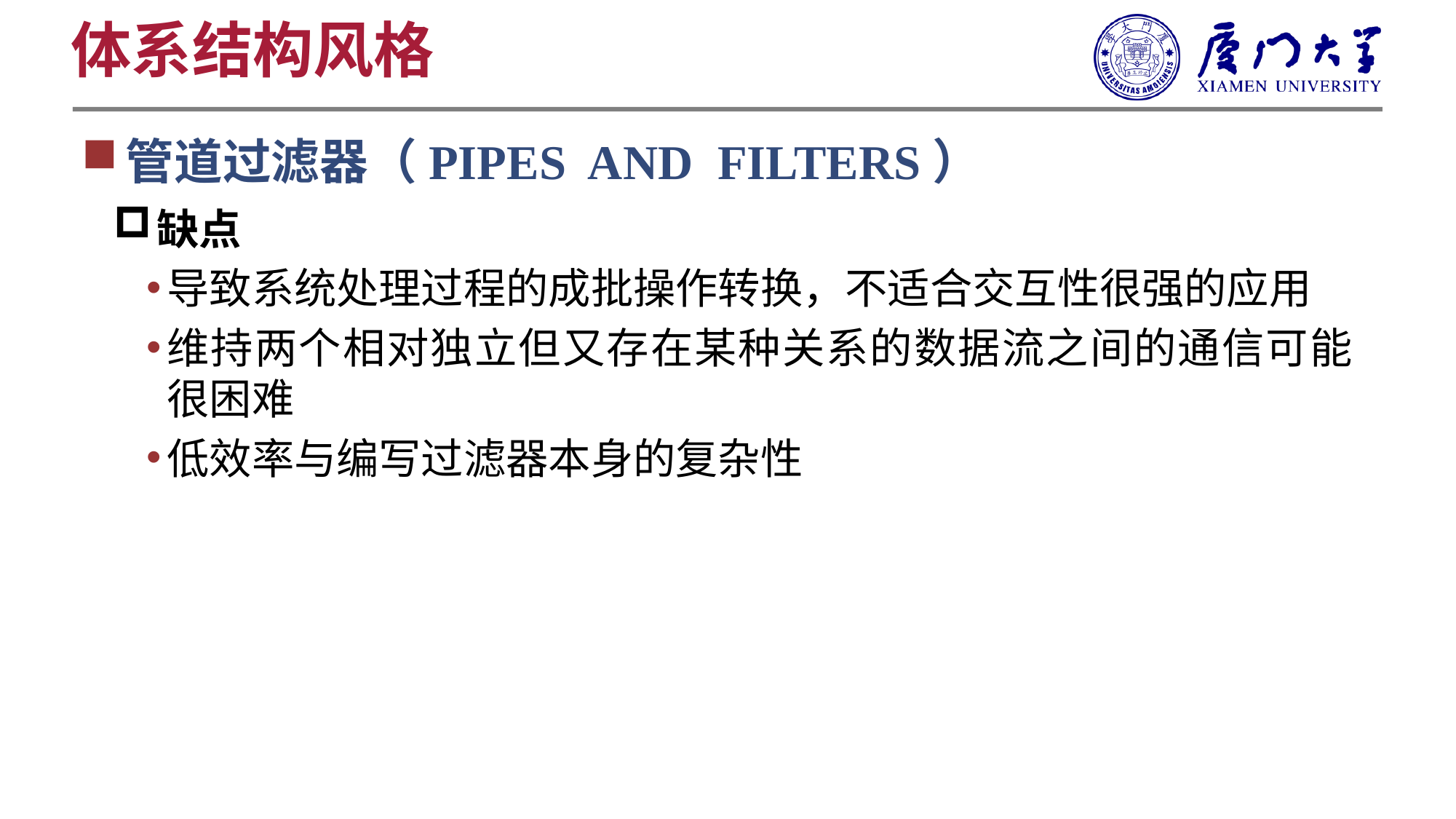

体系结构风格
管道过滤器（PIPES  AND  FILTERS）
缺点
导致系统处理过程的成批操作转换，不适合交互性很强的应用
维持两个相对独立但又存在某种关系的数据流之间的通信可能很困难
低效率与编写过滤器本身的复杂性